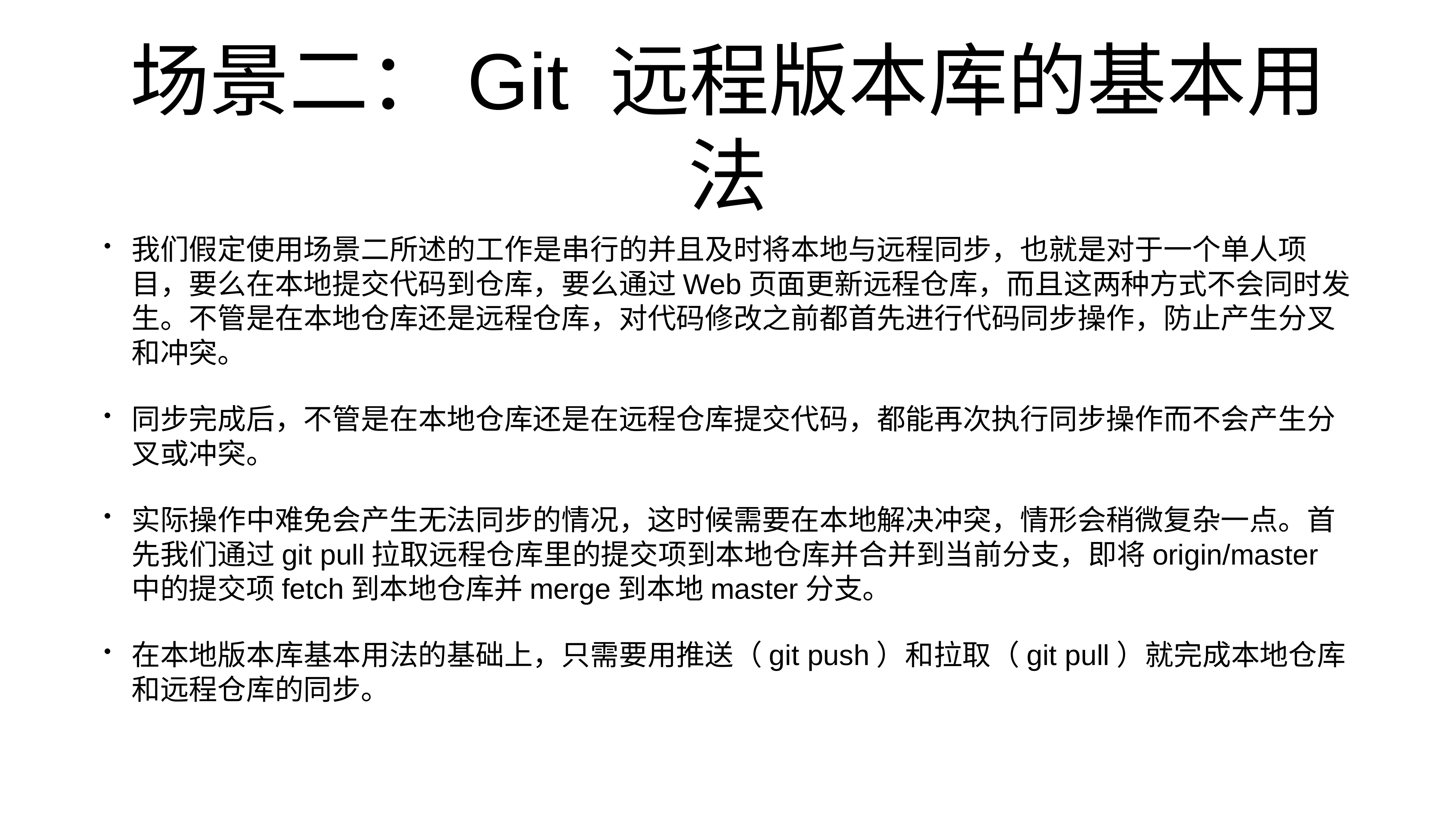

# 场景二：Git 远程版本库的基本用法
我们假定使用场景二所述的工作是串行的并且及时将本地与远程同步，也就是对于一个单人项目，要么在本地提交代码到仓库，要么通过Web页面更新远程仓库，而且这两种方式不会同时发生。不管是在本地仓库还是远程仓库，对代码修改之前都首先进行代码同步操作，防止产生分叉和冲突。
同步完成后，不管是在本地仓库还是在远程仓库提交代码，都能再次执行同步操作而不会产生分叉或冲突。
实际操作中难免会产生无法同步的情况，这时候需要在本地解决冲突，情形会稍微复杂一点。首先我们通过git pull拉取远程仓库里的提交项到本地仓库并合并到当前分支，即将origin/master中的提交项fetch到本地仓库并merge到本地master分支。
在本地版本库基本用法的基础上，只需要用推送（git push）和拉取（git pull）就完成本地仓库和远程仓库的同步。